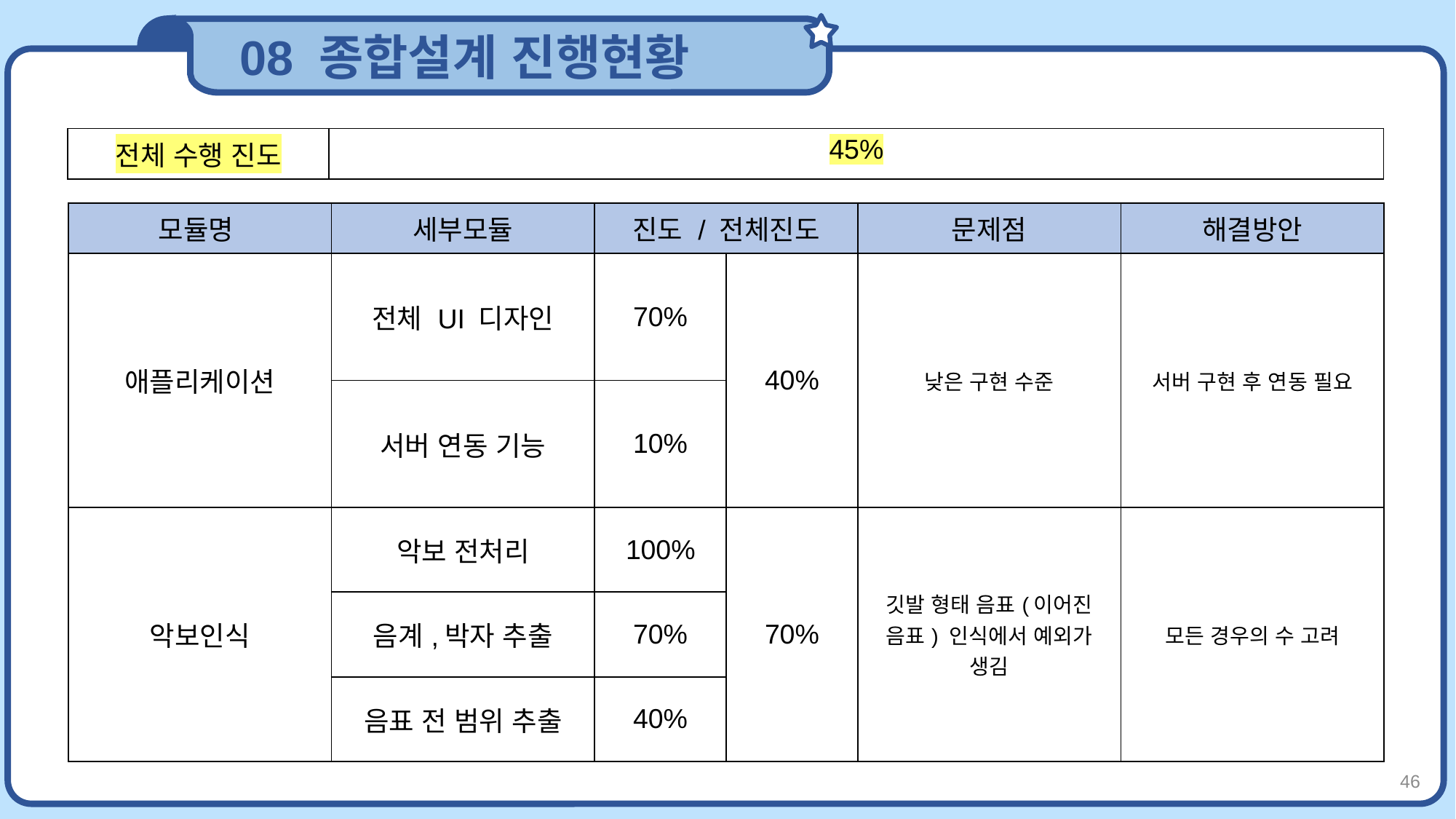

08 종합설계 진행현황

| 전체 수행 진도 | 45% |
| --- | --- |
| 모듈명 | 세부모듈 | 진도 / 전체진도 |  | 문제점 | 해결방안 |
| --- | --- | --- | --- | --- | --- |
| 애플리케이션 | 전체 UI 디자인 | 70% | 40% | 낮은 구현 수준 | 서버 구현 후 연동 필요 |
|  | 서버 연동 기능 | 10% |  |  |  |
| 악보인식 | 악보 전처리 | 100% | 70% | 깃발 형태 음표(이어진 음표) 인식에서 예외가 생김 | 모든 경우의 수 고려 |
|  | 음계,박자 추출 | 70% |  |  |  |
|  | 음표 전 범위 추출 | 40% |  |  |  |
46